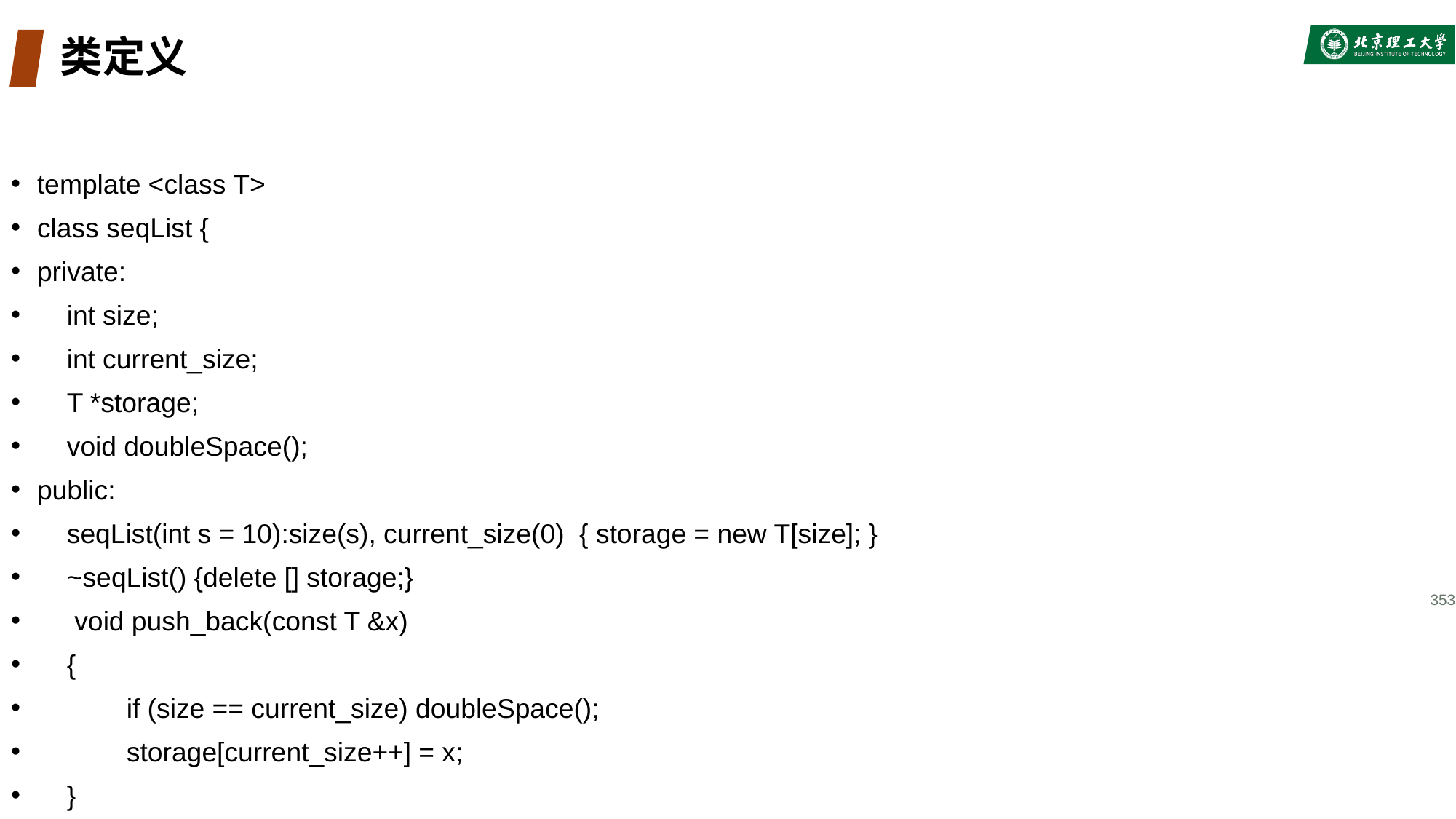

# 类定义
template <class T>
class seqList {
private:
    int size;
    int current_size;
    T *storage;
    void doubleSpace();
public:
    seqList(int s = 10):size(s), current_size(0)  { storage = new T[size]; }
    ~seqList() {delete [] storage;}
     void push_back(const T &x)
    {
            if (size == current_size) doubleSpace();
            storage[current_size++] = x;
    }
353